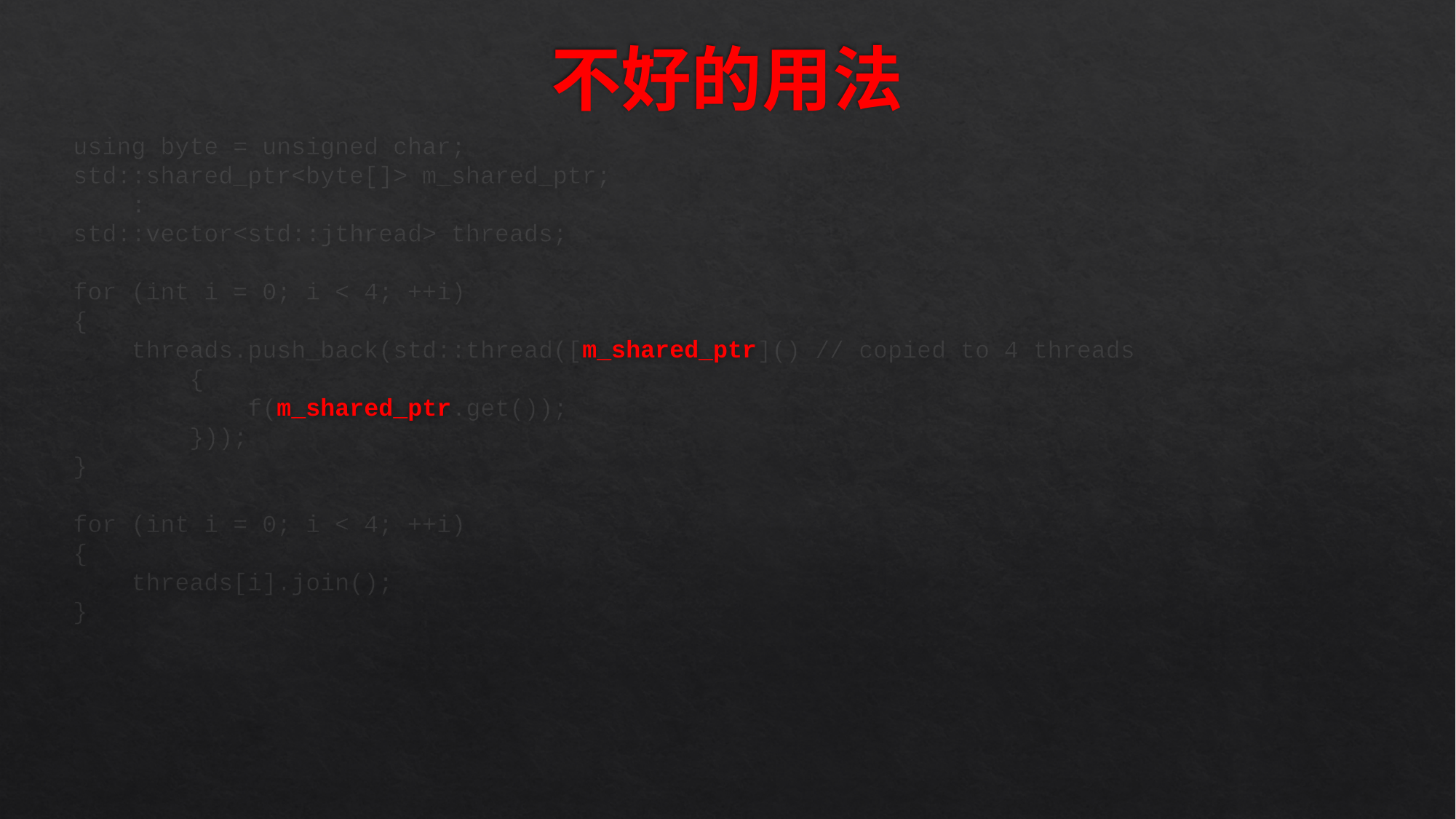

# 不好的用法
using byte = unsigned char;
std::shared_ptr<byte[]> m_shared_ptr;
    :
std::vector<std::jthread> threads;

for (int i = 0; i < 4; ++i)
{
    threads.push_back(std::thread([m_shared_ptr]() // copied to 4 threads
        {
            f(m_shared_ptr.get());
        }));
}

for (int i = 0; i < 4; ++i)
{
    threads[i].join();
}